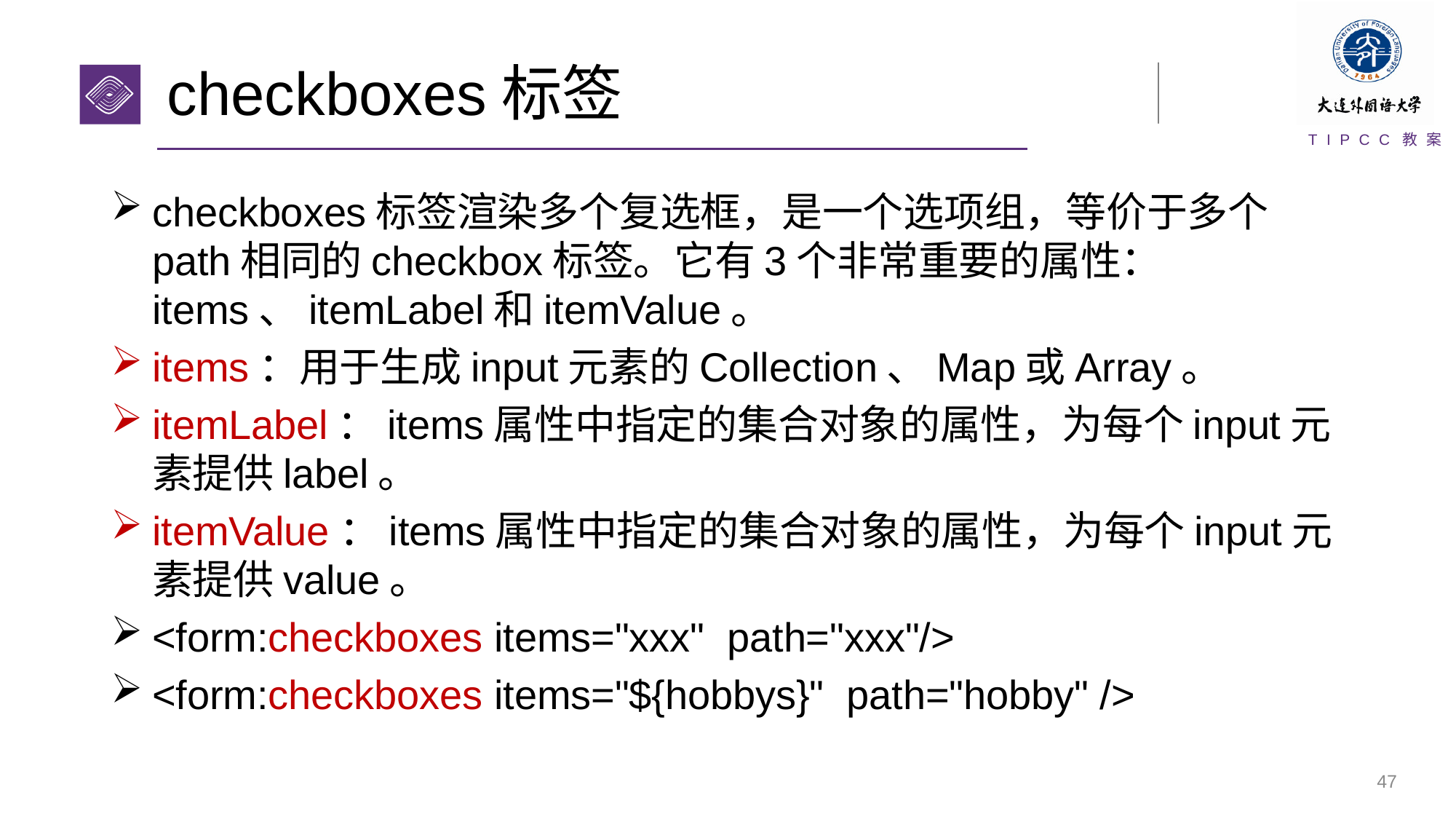

# checkboxes标签
checkboxes标签渲染多个复选框，是一个选项组，等价于多个path相同的checkbox标签。它有3个非常重要的属性：items、itemLabel和itemValue。
items：用于生成input元素的Collection、Map或Array。
itemLabel：items属性中指定的集合对象的属性，为每个input元素提供label。
itemValue：items属性中指定的集合对象的属性，为每个input元素提供value。
<form:checkboxes items="xxx"  path="xxx"/>
<form:checkboxes items="${hobbys}"  path="hobby" />
47